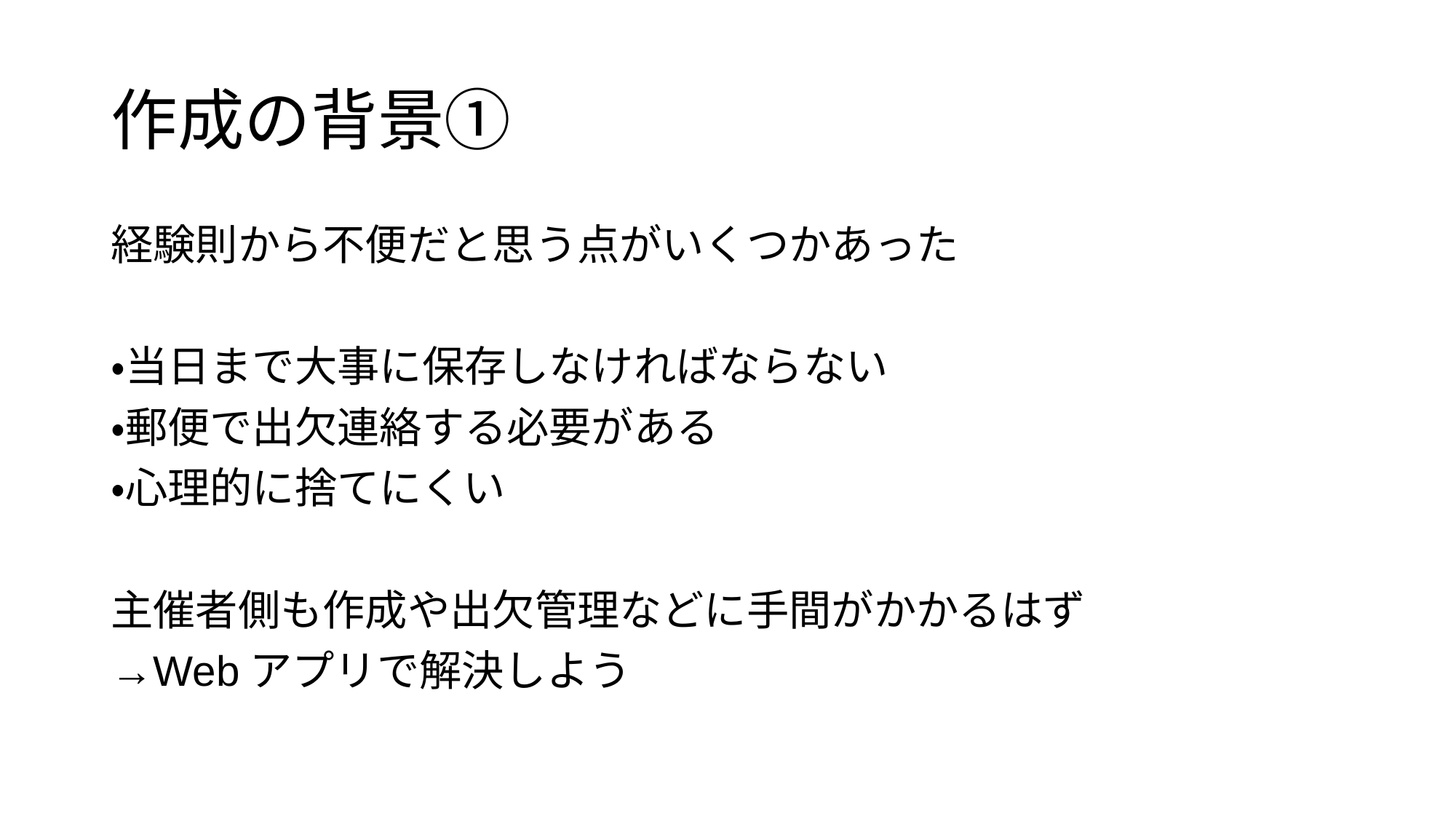

# 作成の背景①
経験則から不便だと思う点がいくつかあった

・当日まで大事に保存しなければならない
・郵便で出欠連絡する必要がある
・心理的に捨てにくい

主催者側も作成や出欠管理などに手間がかかるはず
→Webアプリで解決しよう